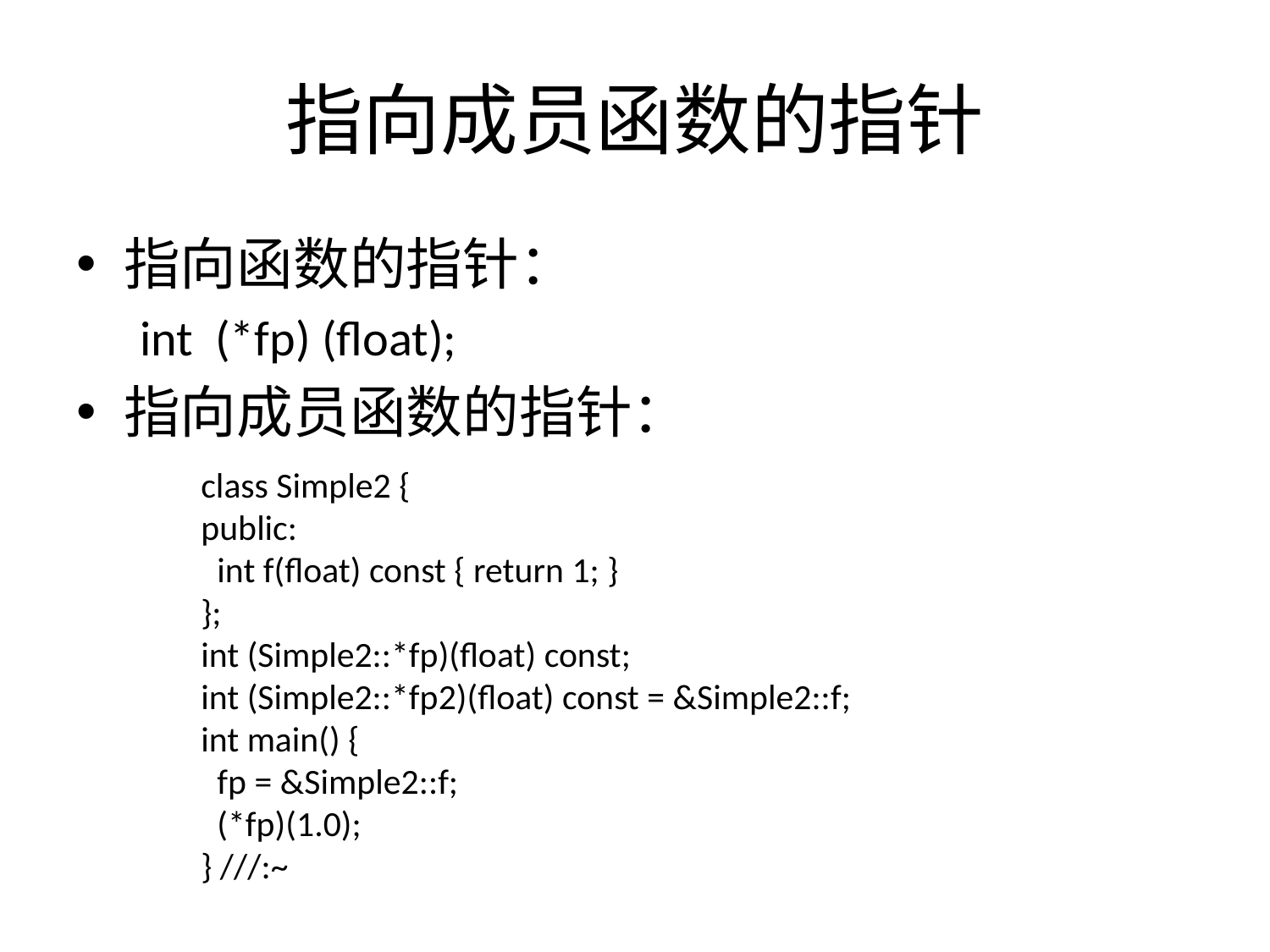

# 指向成员函数的指针
指向函数的指针：
int  (*fp) (float);
指向成员函数的指针：
class Simple2 {
public:
  int f(float) const { return 1; }
};
int (Simple2::*fp)(float) const;
int (Simple2::*fp2)(float) const = &Simple2::f;
int main() {
  fp = &Simple2::f;
  (*fp)(1.0);
} ///:~